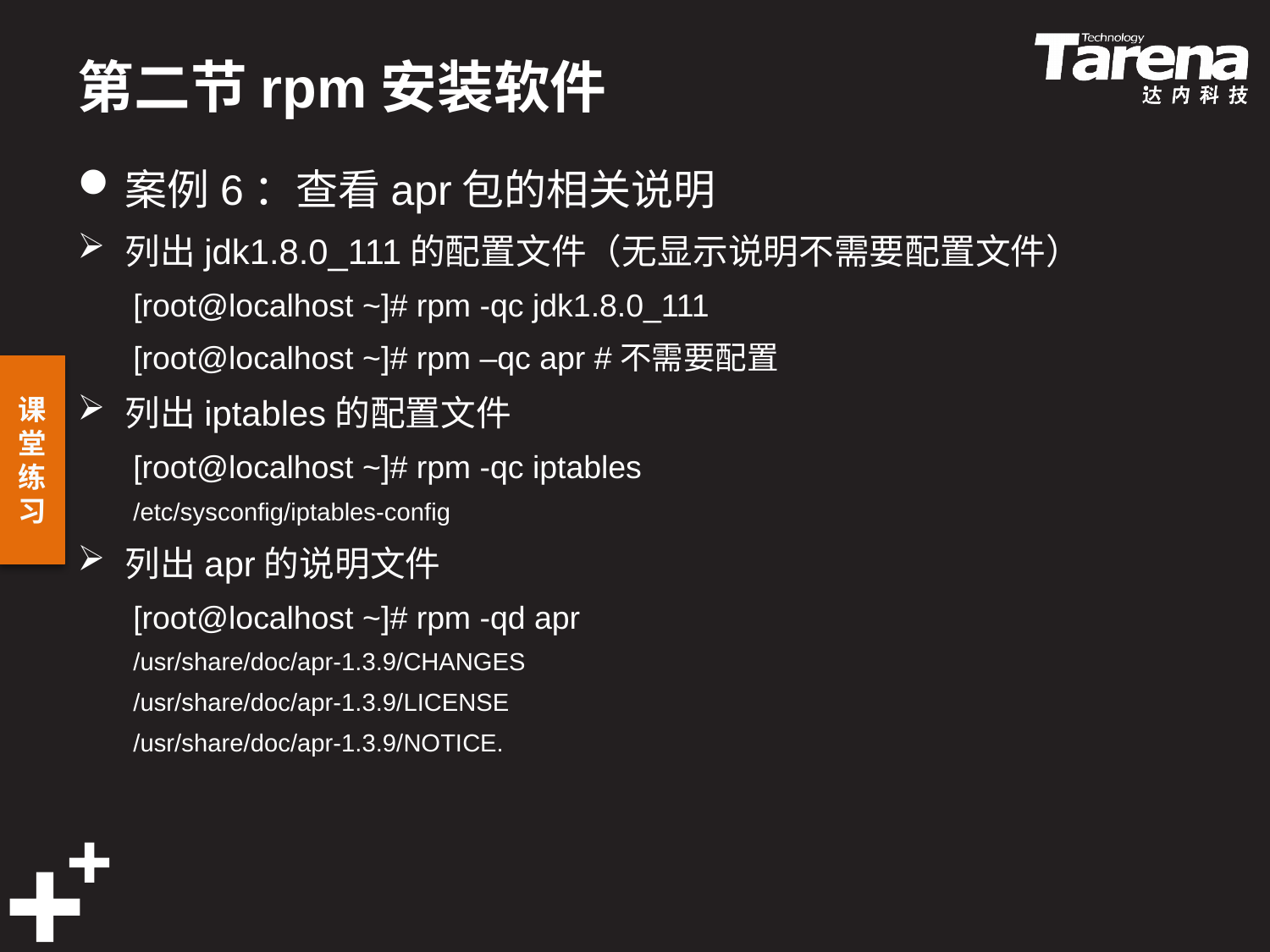

# 第二节rpm安装软件
案例6：查看apr包的相关说明
列出jdk1.8.0_111的配置文件（无显示说明不需要配置文件）
[root@localhost ~]# rpm -qc jdk1.8.0_111
[root@localhost ~]# rpm –qc apr #不需要配置
列出iptables的配置文件
[root@localhost ~]# rpm -qc iptables
/etc/sysconfig/iptables-config
列出apr的说明文件
[root@localhost ~]# rpm -qd apr
/usr/share/doc/apr-1.3.9/CHANGES
/usr/share/doc/apr-1.3.9/LICENSE
/usr/share/doc/apr-1.3.9/NOTICE.